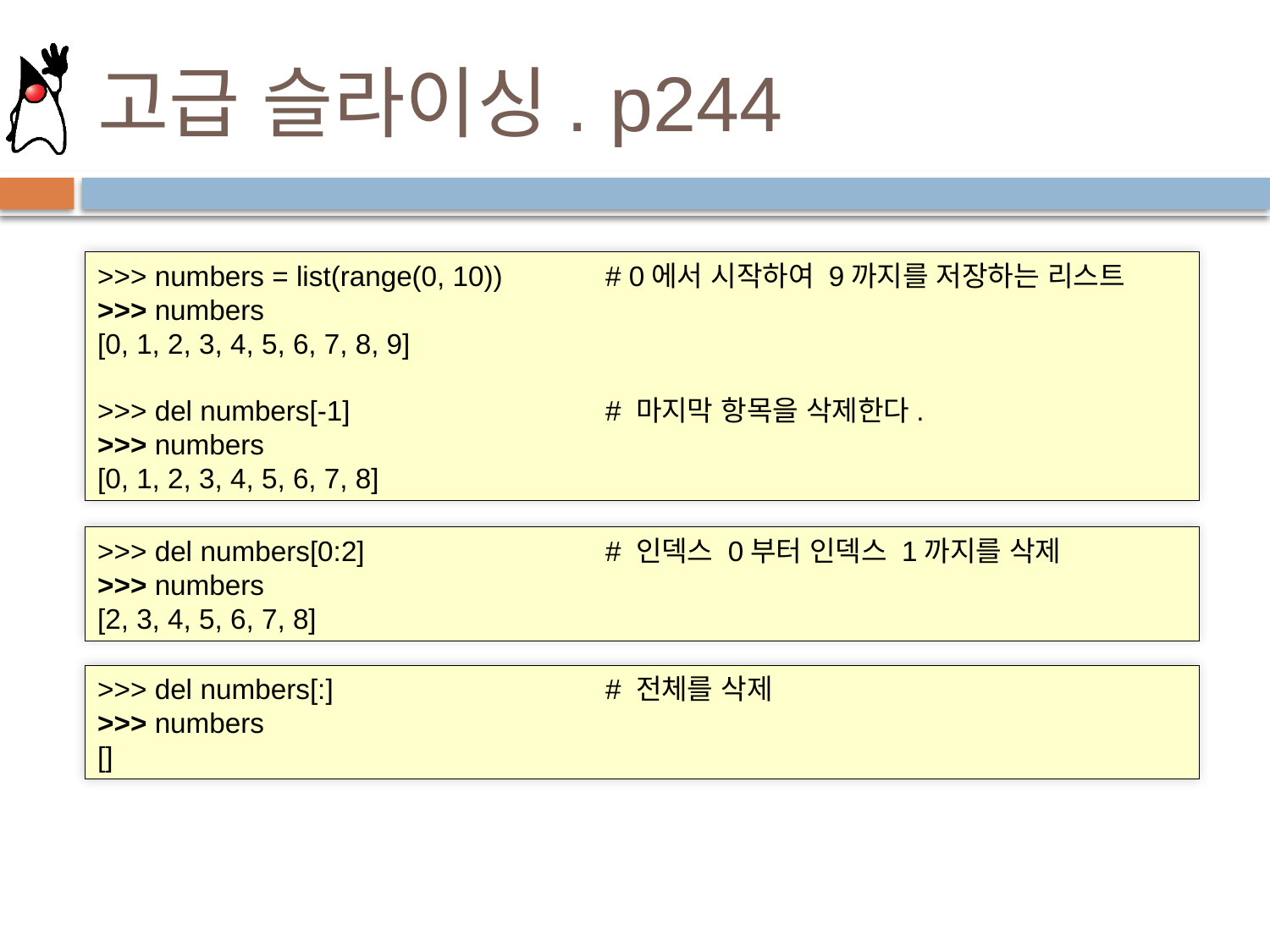

# 고급 슬라이싱. p244
>>> numbers = list(range(0, 10))	# 0에서 시작하여 9까지를 저장하는 리스트
>>> numbers
[0, 1, 2, 3, 4, 5, 6, 7, 8, 9]

>>> del numbers[-1]			# 마지막 항목을 삭제한다.
>>> numbers
[0, 1, 2, 3, 4, 5, 6, 7, 8]
>>> del numbers[0:2]		# 인덱스 0부터 인덱스 1까지를 삭제
>>> numbers
[2, 3, 4, 5, 6, 7, 8]
>>> del numbers[:]			# 전체를 삭제
>>> numbers
[]